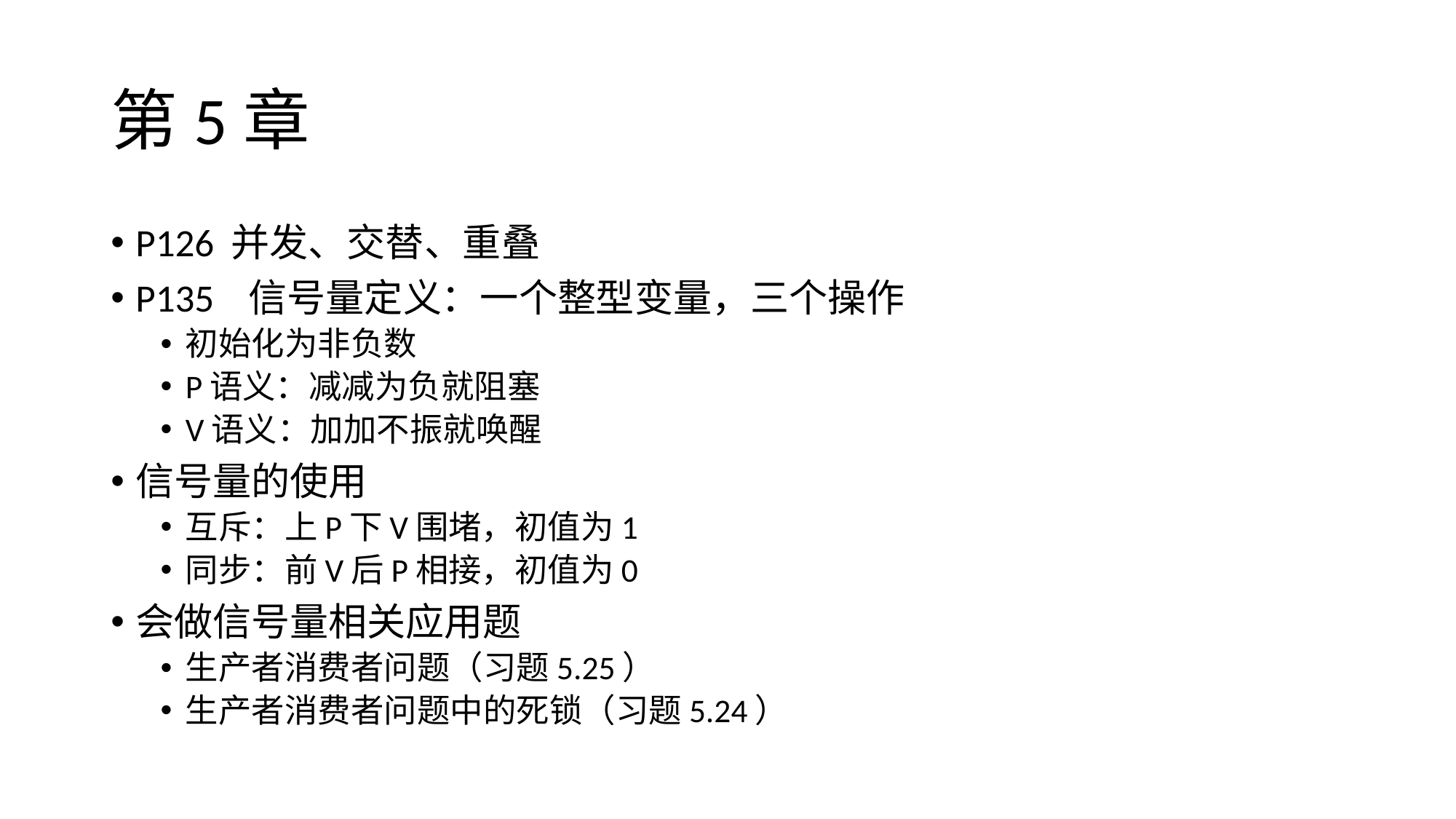

# 第5章
P126 并发、交替、重叠
P135   信号量定义：一个整型变量，三个操作
初始化为非负数
P语义：减减为负就阻塞
V语义：加加不振就唤醒
信号量的使用
互斥：上P下V围堵，初值为1
同步：前V后P相接，初值为0
会做信号量相关应用题
生产者消费者问题（习题5.25）
生产者消费者问题中的死锁（习题5.24）